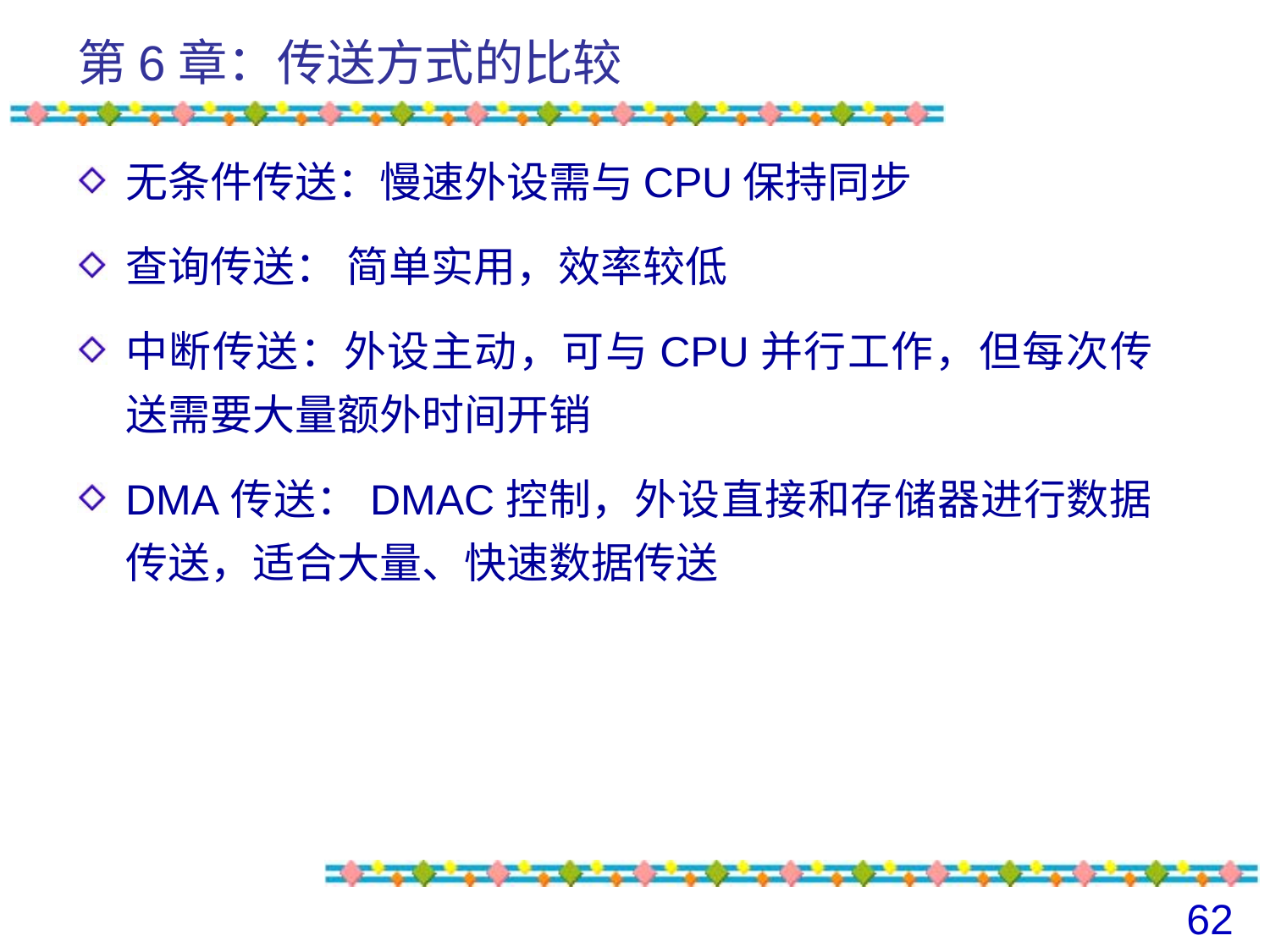

# 第6章：传送方式的比较
无条件传送：慢速外设需与CPU保持同步
查询传送： 简单实用，效率较低
中断传送：外设主动，可与CPU并行工作，但每次传送需要大量额外时间开销
DMA传送：DMAC控制，外设直接和存储器进行数据传送，适合大量、快速数据传送